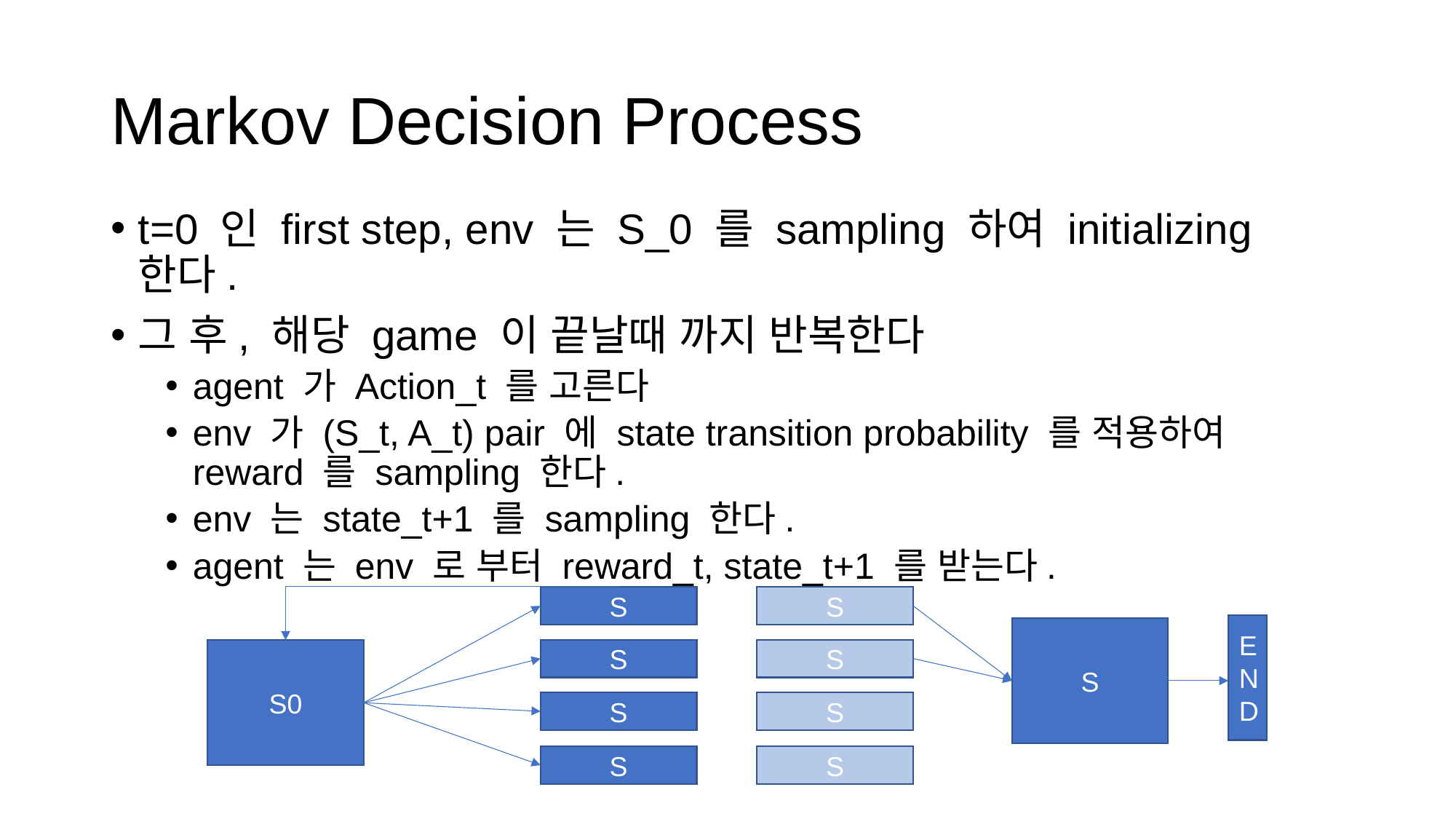

# Markov Decision Process
t=0 인 first step, env 는 S_0 를 sampling 하여 initializing 한다.
그 후, 해당 game 이 끝날때 까지 반복한다
agent 가 Action_t 를 고른다
env 가 (S_t, A_t) pair 에 state transition probability 를 적용하여 reward 를 sampling 한다.
env 는 state_t+1 를 sampling 한다.
agent 는 env 로 부터 reward_t, state_t+1 를 받는다.

S
S
END
S
S
S
S0
S
S
S
S